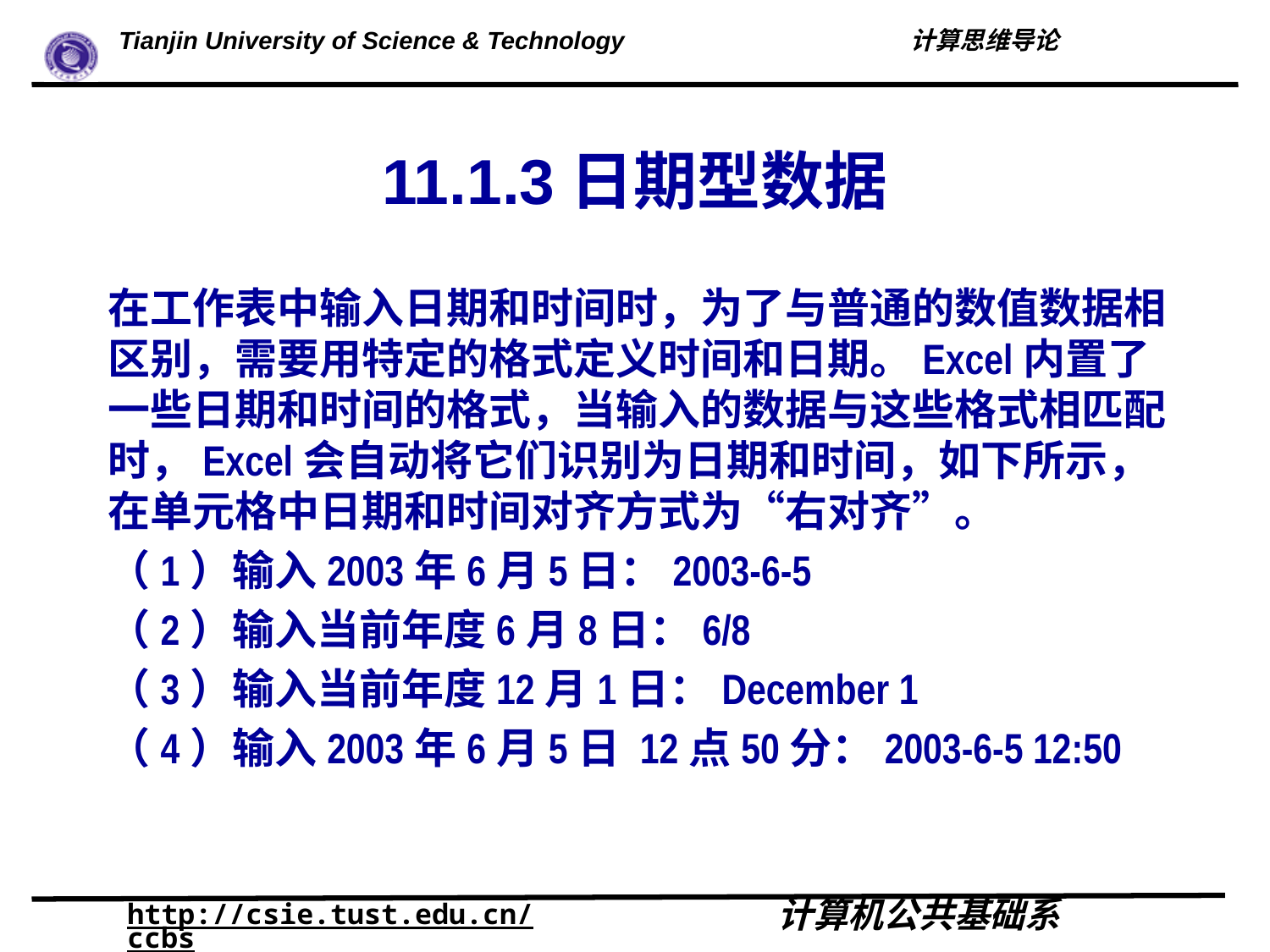

# 11.1.3日期型数据
在工作表中输入日期和时间时，为了与普通的数值数据相区别，需要用特定的格式定义时间和日期。Excel内置了一些日期和时间的格式，当输入的数据与这些格式相匹配时，Excel会自动将它们识别为日期和时间，如下所示，在单元格中日期和时间对齐方式为“右对齐”。
（1）输入2003年6月5日：2003-6-5
（2）输入当前年度6月8日：6/8
（3）输入当前年度12月1日：December 1
（4）输入2003年6月5日 12点50分：2003-6-5 12:50